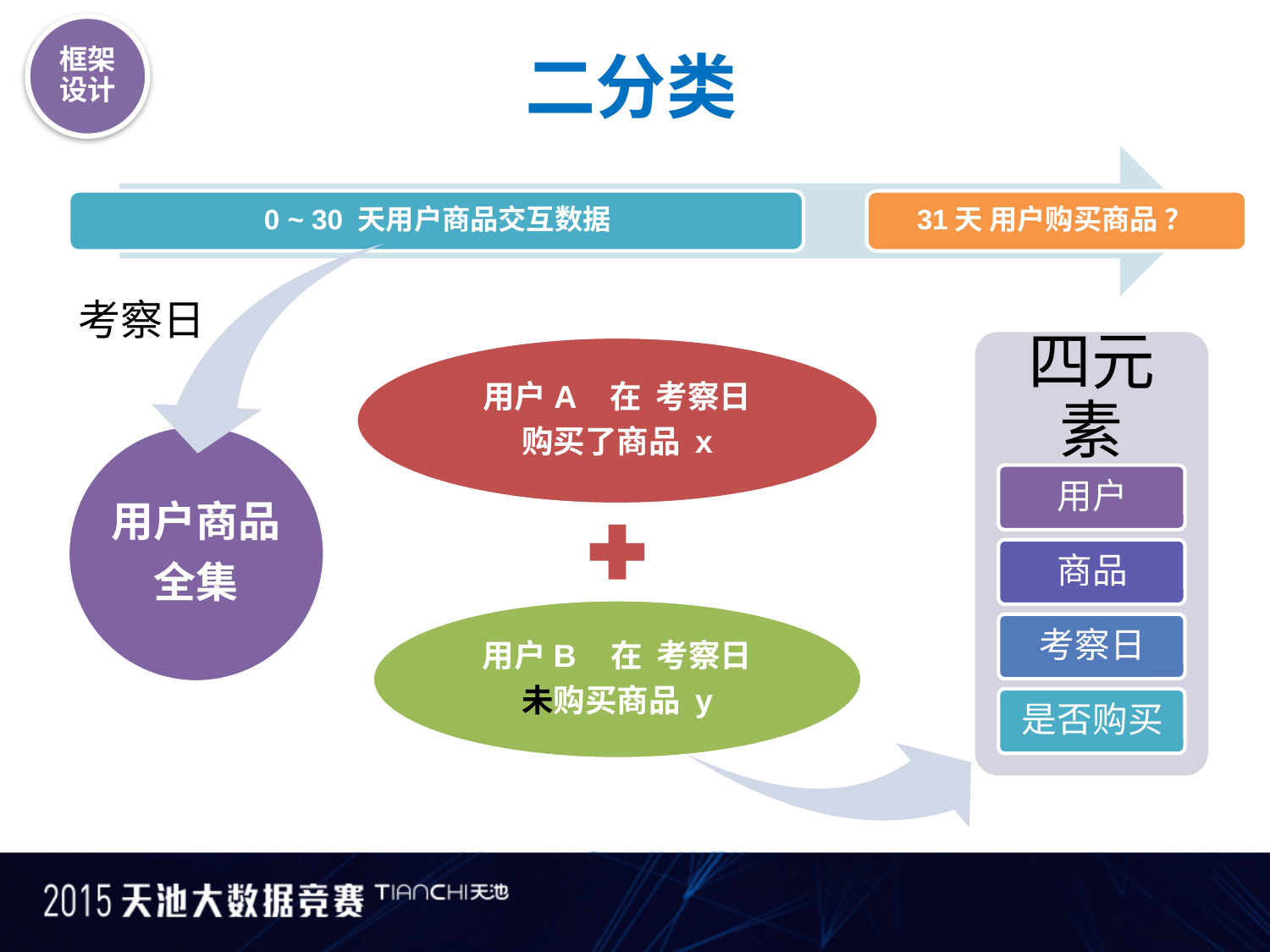

框架设计
二分类
0 ~ 30 天用户商品交互数据
31天 用户购买商品 ？

考察日
用户A   在  考察日
购买了商品 x

用户B   在  考察日
未购买商品 y

用户商品
全集
四元素
用户
商品
考察日
是否购买